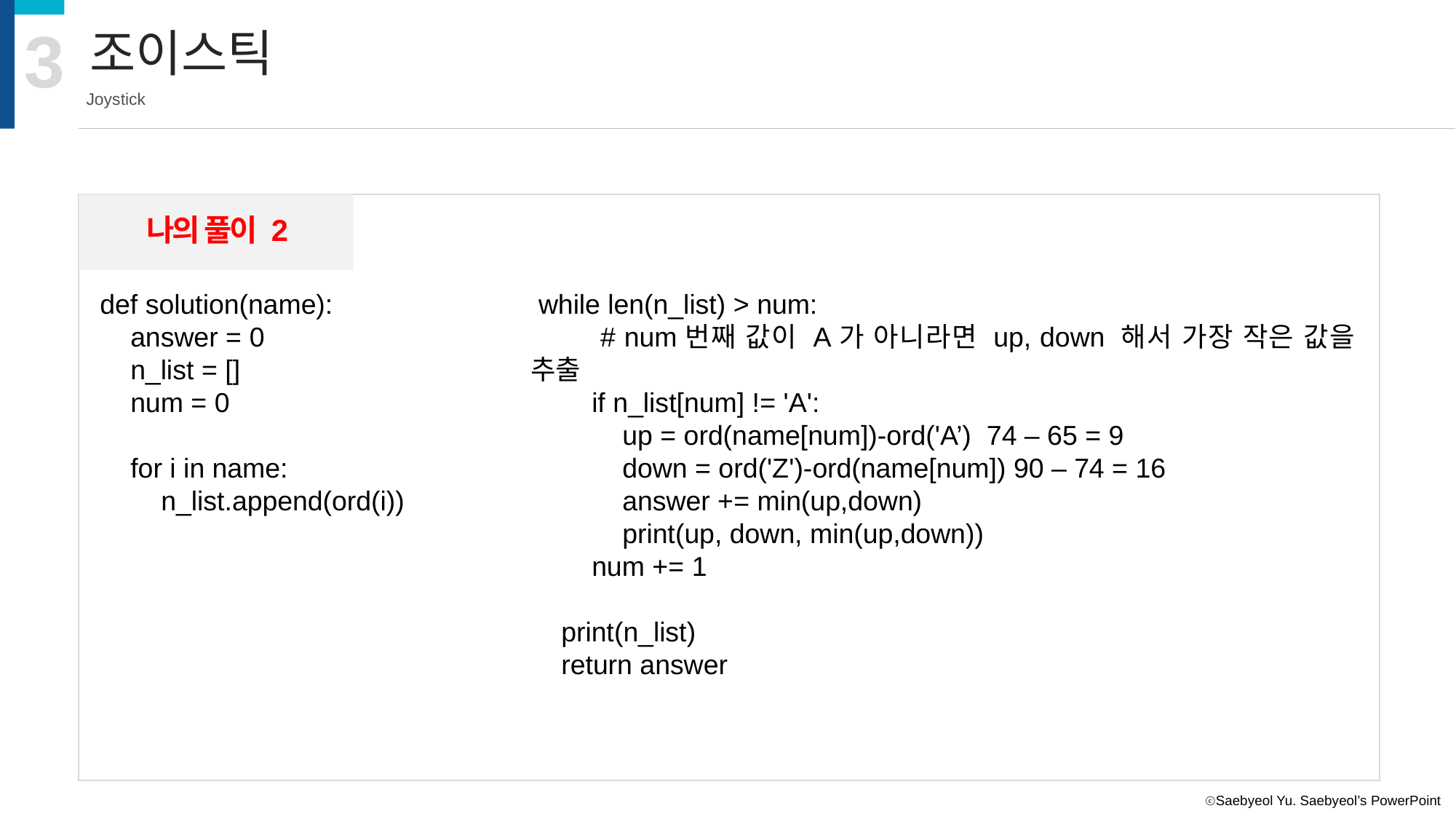

3
조이스틱
Joystick

나의 풀이 2
def solution(name):
    answer = 0
    n_list = []
    num = 0

    for i in name:
        n_list.append(ord(i))
 while len(n_list) > num:
        # num번째 값이 A가 아니라면 up, down 해서 가장 작은 값을 추출
        if n_list[num] != 'A':
            up = ord(name[num])-ord('A’)  74 – 65 = 9
            down = ord('Z')-ord(name[num]) 90 – 74 = 16
            answer += min(up,down)
            print(up, down, min(up,down))
        num += 1

    print(n_list)
    return answer